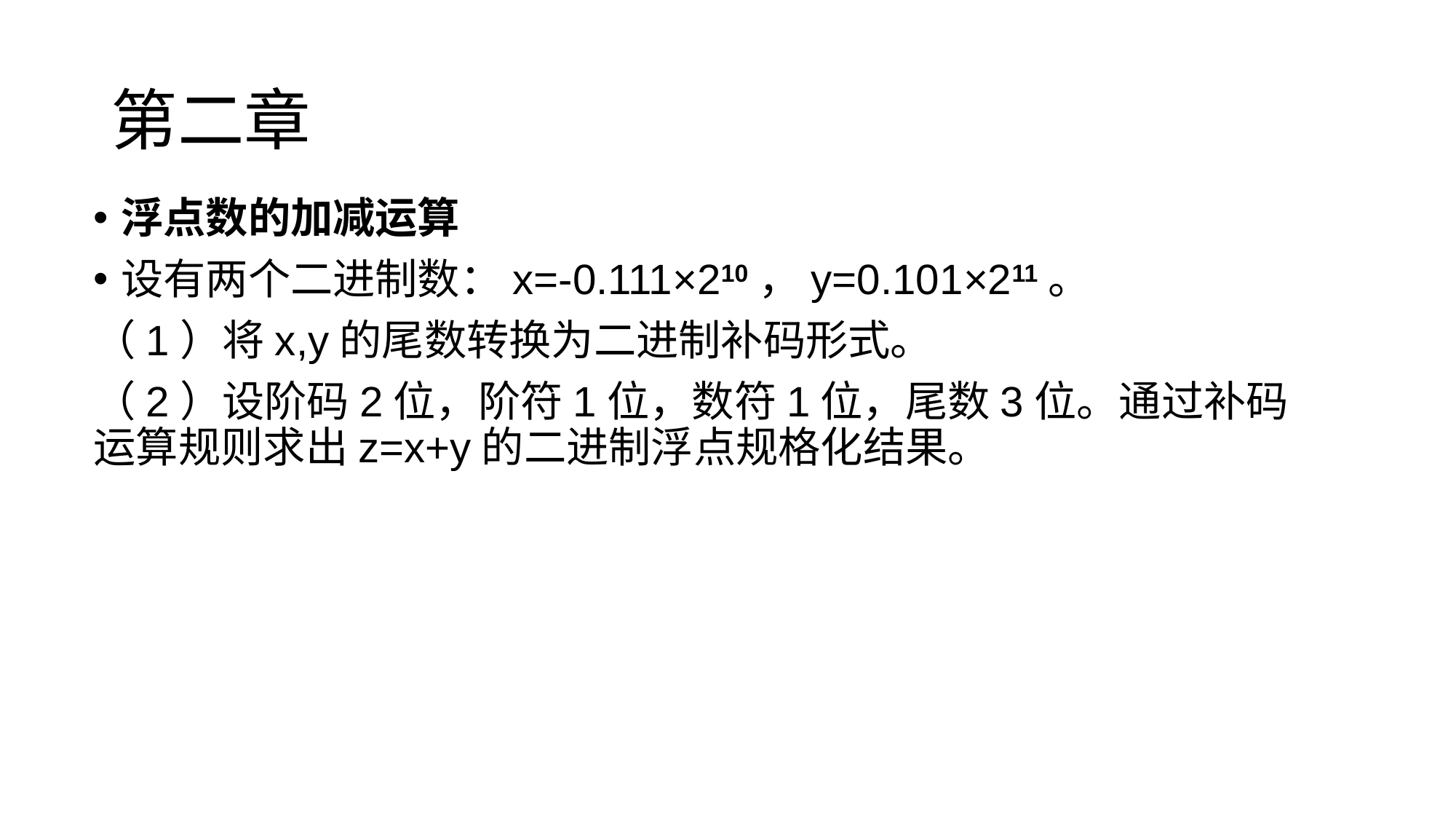

# 第二章
浮点数的加减运算
设有两个二进制数：x=-0.111×210，y=0.101×211。
（1）将x,y的尾数转换为二进制补码形式。
（2）设阶码2位，阶符1位，数符1位，尾数3位。通过补码运算规则求出z=x+y的二进制浮点规格化结果。